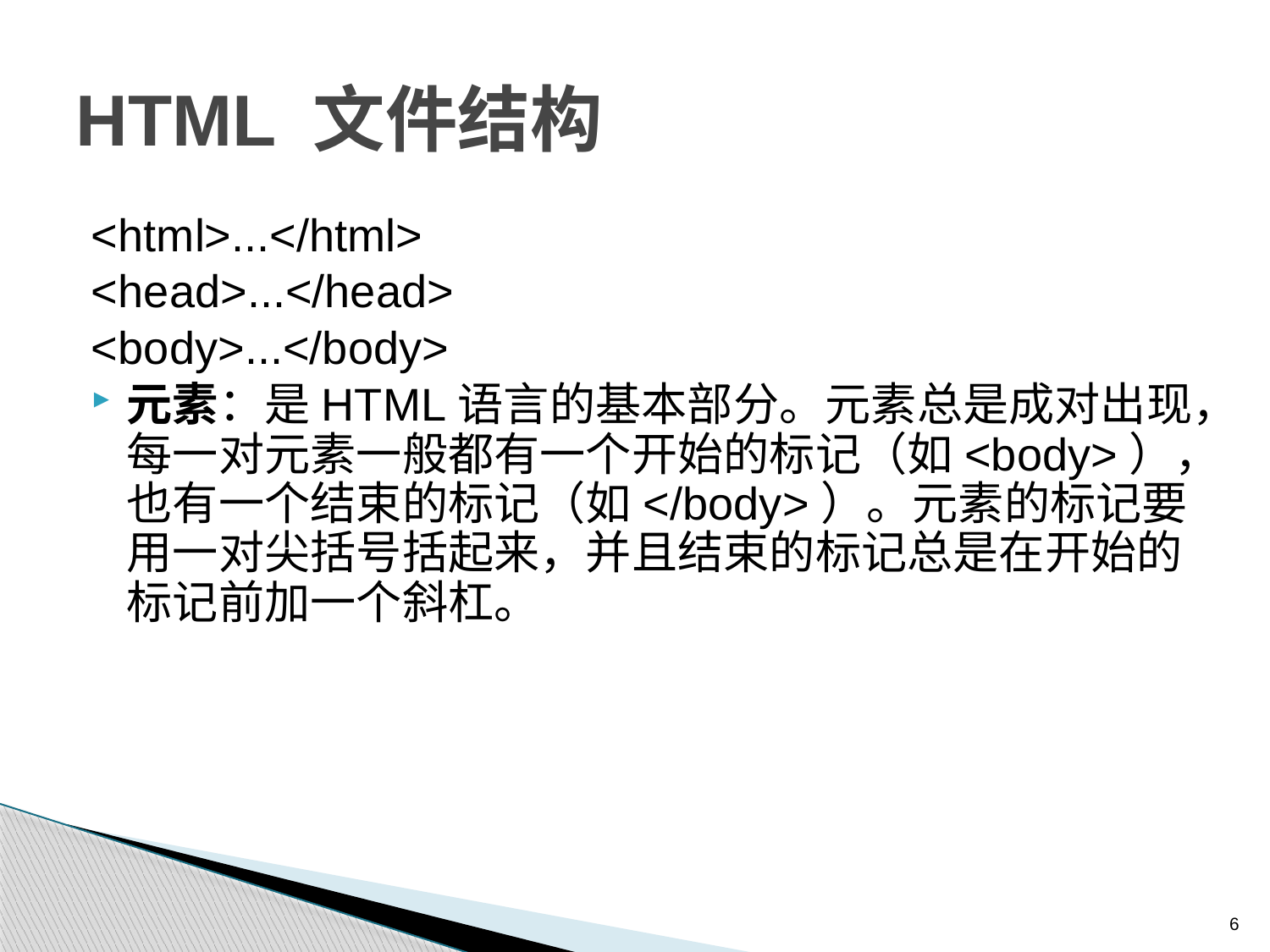

# HTML 文件结构
<html>...</html>
<head>...</head>
<body>...</body>
元素：是HTML语言的基本部分。元素总是成对出现，每一对元素一般都有一个开始的标记（如<body>），也有一个结束的标记（如</body>）。元素的标记要用一对尖括号括起来，并且结束的标记总是在开始的标记前加一个斜杠。

6